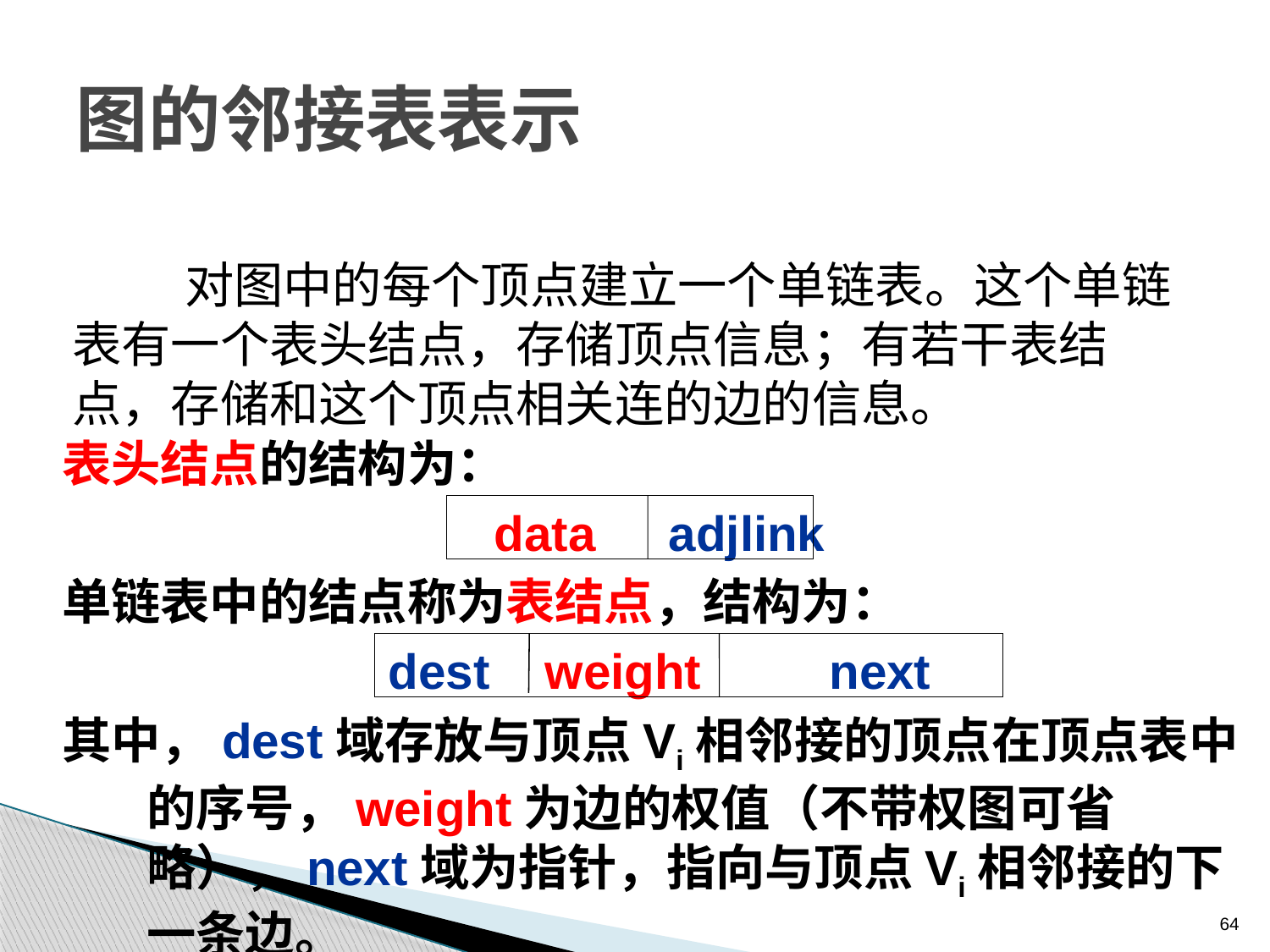

# 图的邻接表表示
对图中的每个顶点建立一个单链表。这个单链表有一个表头结点，存储顶点信息；有若干表结点，存储和这个顶点相关连的边的信息。
表头结点的结构为：
data　adjlink
单链表中的结点称为表结点，结构为：
dest    weight    　next
其中，dest域存放与顶点Vi相邻接的顶点在顶点表中的序号，weight为边的权值（不带权图可省略），next域为指针，指向与顶点Vi相邻接的下一条边。

64